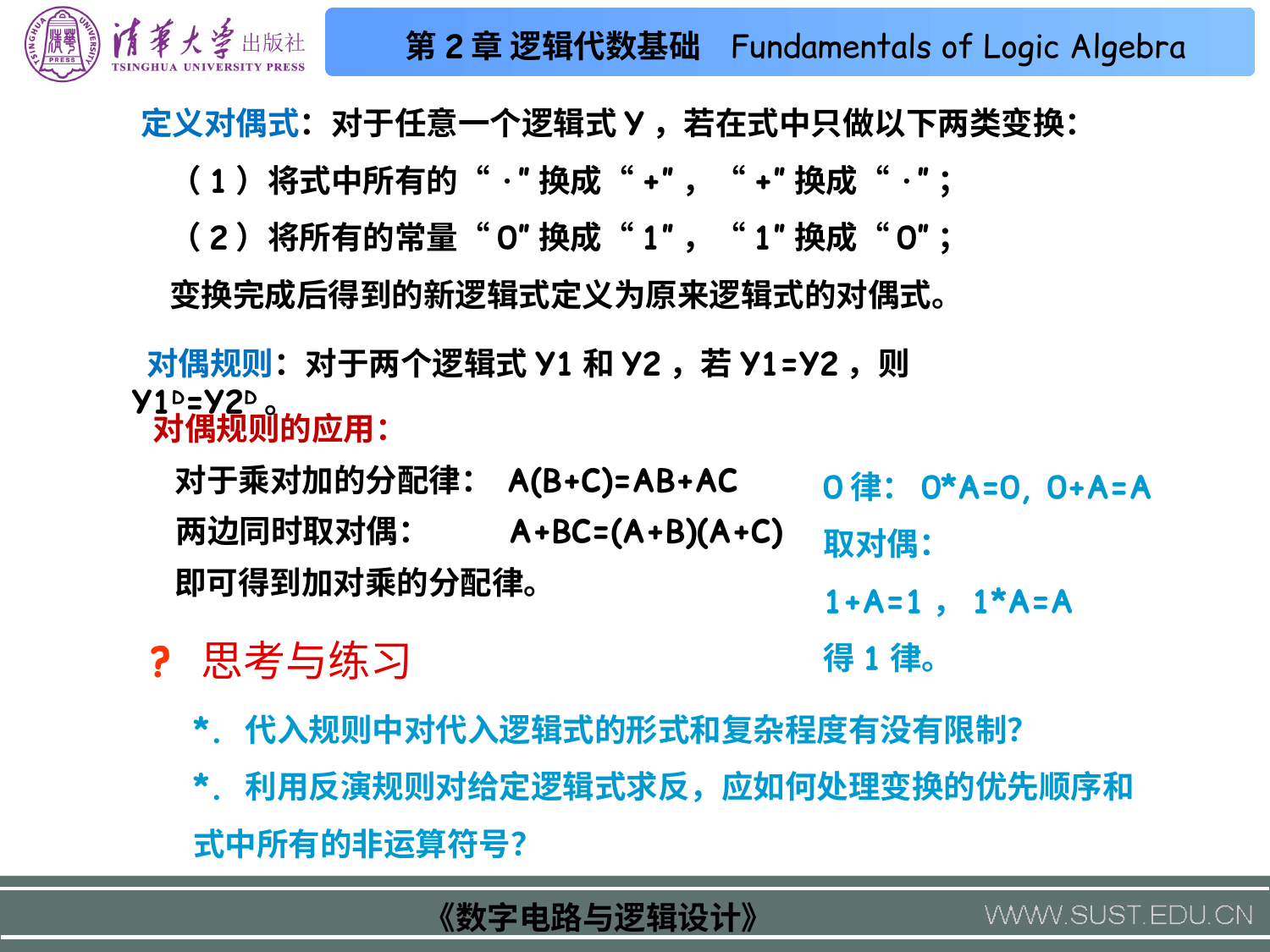

定义对偶式：对于任意一个逻辑式Y，若在式中只做以下两类变换：
   （1）将式中所有的“·”换成“+”，“+”换成“·”；
   （2）将所有的常量“0”换成“1”，“1”换成“0”；
   变换完成后得到的新逻辑式定义为原来逻辑式的对偶式。
 对偶规则：对于两个逻辑式Y1和Y2，若Y1=Y2，则Y1D=Y2D。
对偶规则的应用：
0律：0*A=0, 0+A=A
取对偶：1+A=1，1*A=A
得1律。
对于乘对加的分配律： A(B+C)=AB+AC
两边同时取对偶：
A+BC=(A+B)(A+C)
即可得到加对乘的分配律。
? 思考与练习
*. 代入规则中对代入逻辑式的形式和复杂程度有没有限制？
*. 利用反演规则对给定逻辑式求反，应如何处理变换的优先顺序和式中所有的非运算符号？